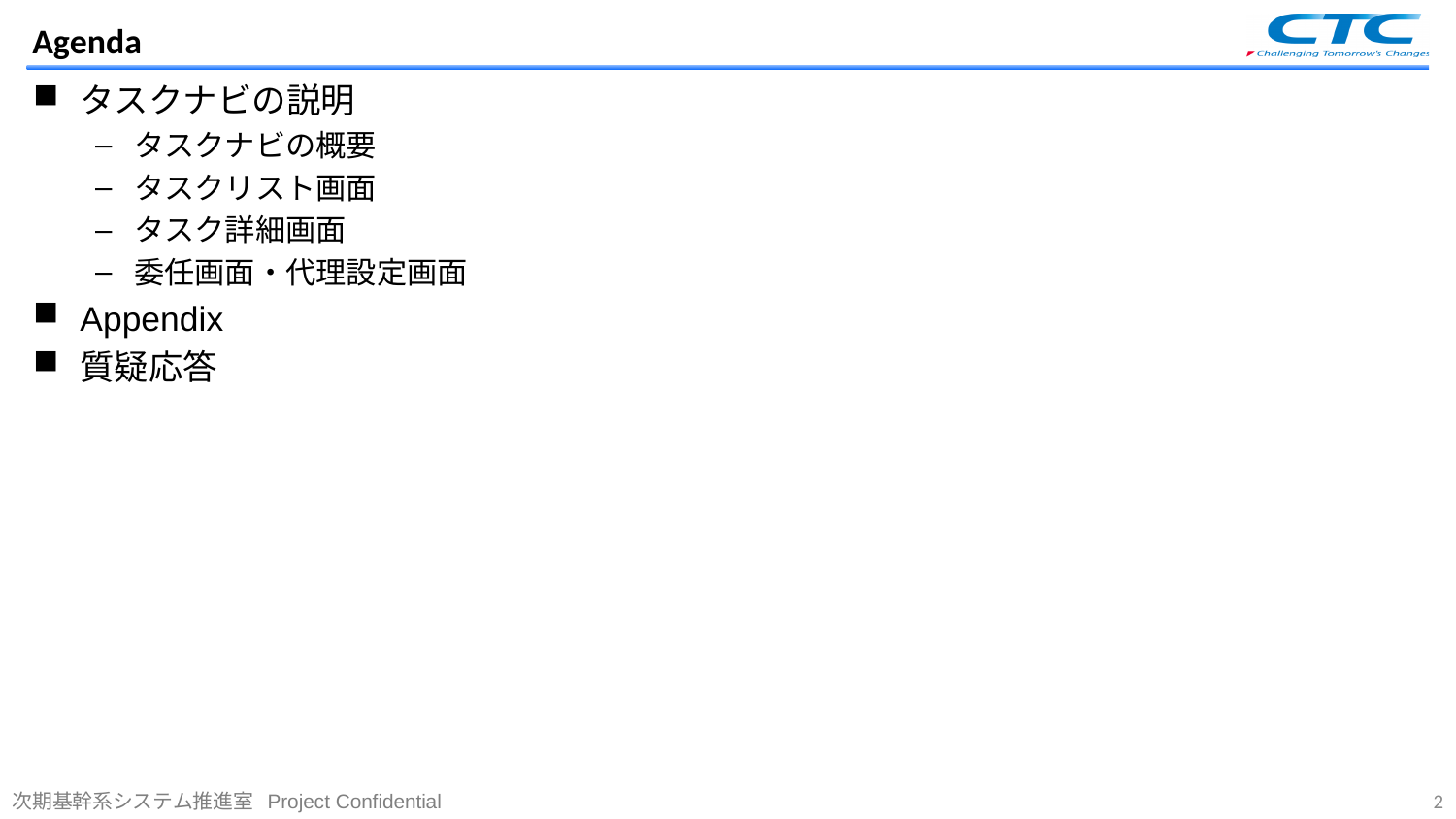

# Agenda
タスクナビの説明
タスクナビの概要
タスクリスト画面
タスク詳細画面
委任画面・代理設定画面
Appendix
質疑応答
2